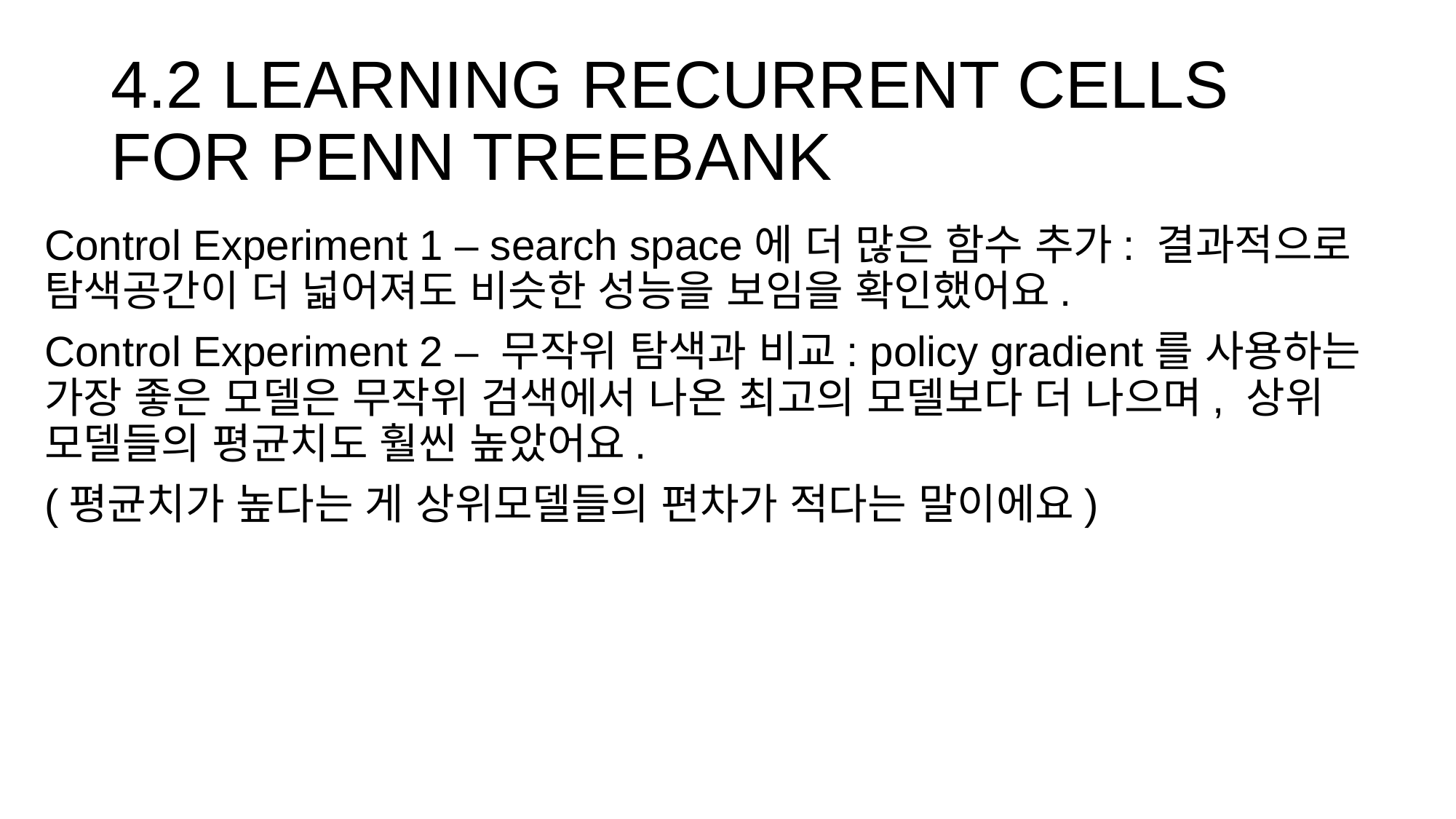

# 4.2 LEARNING RECURRENT CELLS FOR PENN TREEBANK
Control Experiment 1 – search space에 더 많은 함수 추가: 결과적으로 탐색공간이 더 넓어져도 비슷한 성능을 보임을 확인했어요.
Control Experiment 2 – 무작위 탐색과 비교: policy gradient를 사용하는 가장 좋은 모델은 무작위 검색에서 나온 최고의 모델보다 더 나으며, 상위 모델들의 평균치도 훨씬 높았어요.
(평균치가 높다는 게 상위모델들의 편차가 적다는 말이에요)